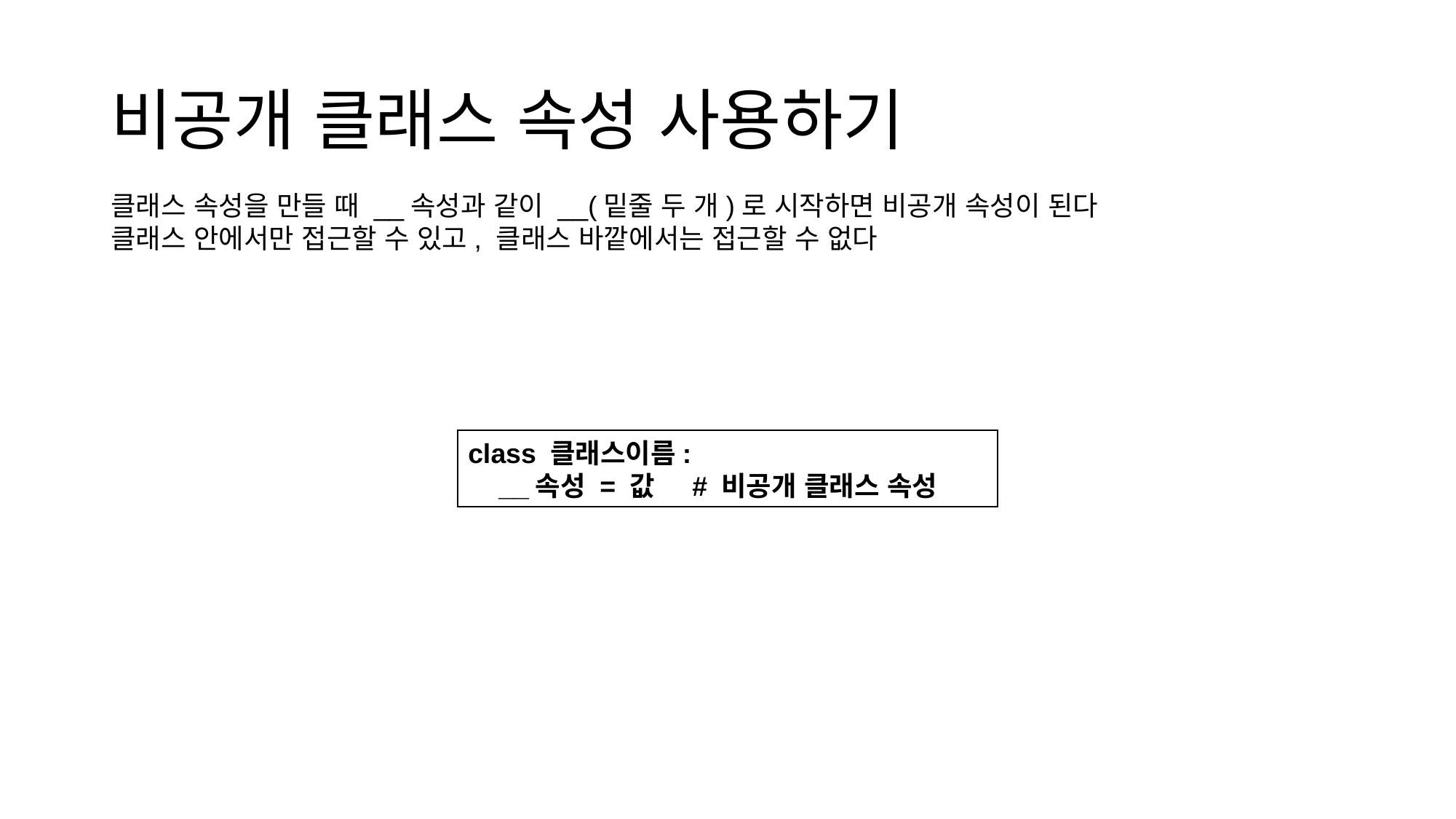

# 비공개 클래스 속성 사용하기
클래스 속성을 만들 때 __속성과 같이 __(밑줄 두 개)로 시작하면 비공개 속성이 된다
클래스 안에서만 접근할 수 있고, 클래스 바깥에서는 접근할 수 없다
class 클래스이름:
    __속성 = 값    # 비공개 클래스 속성